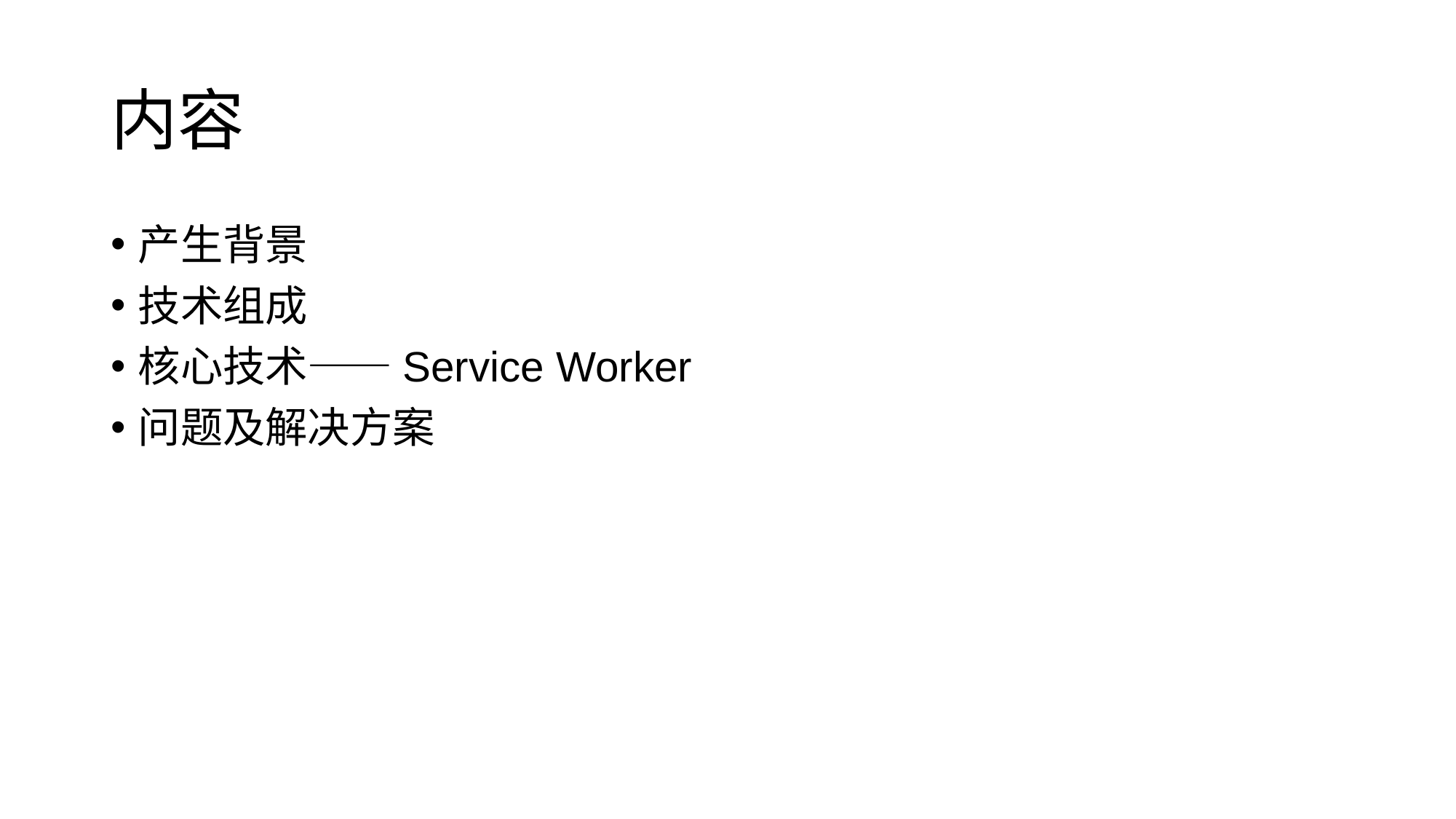

# 内容
产生背景
技术组成
核心技术——Service Worker
问题及解决方案